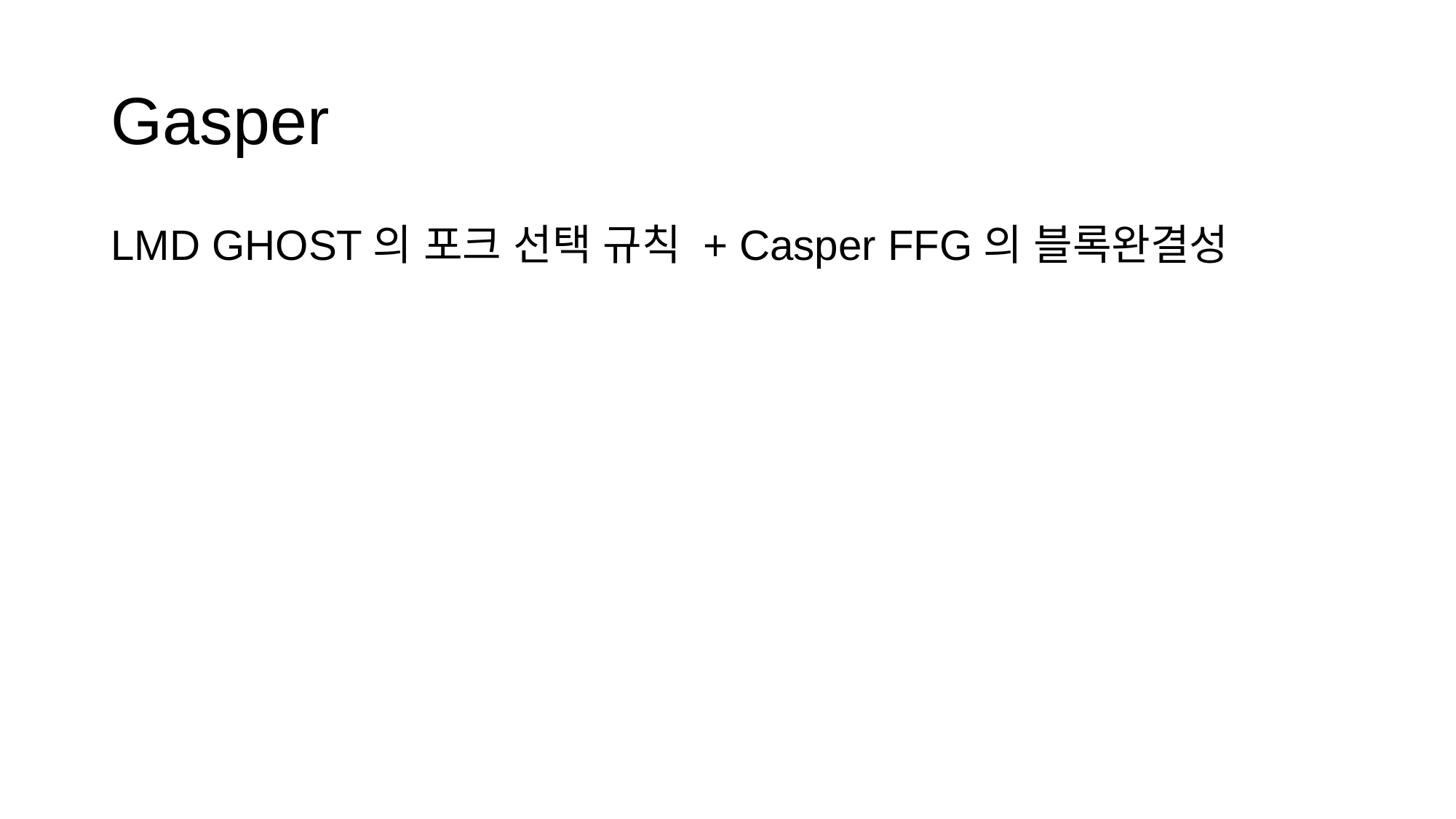

# Gasper
LMD GHOST의 포크 선택 규칙 + Casper FFG의 블록완결성